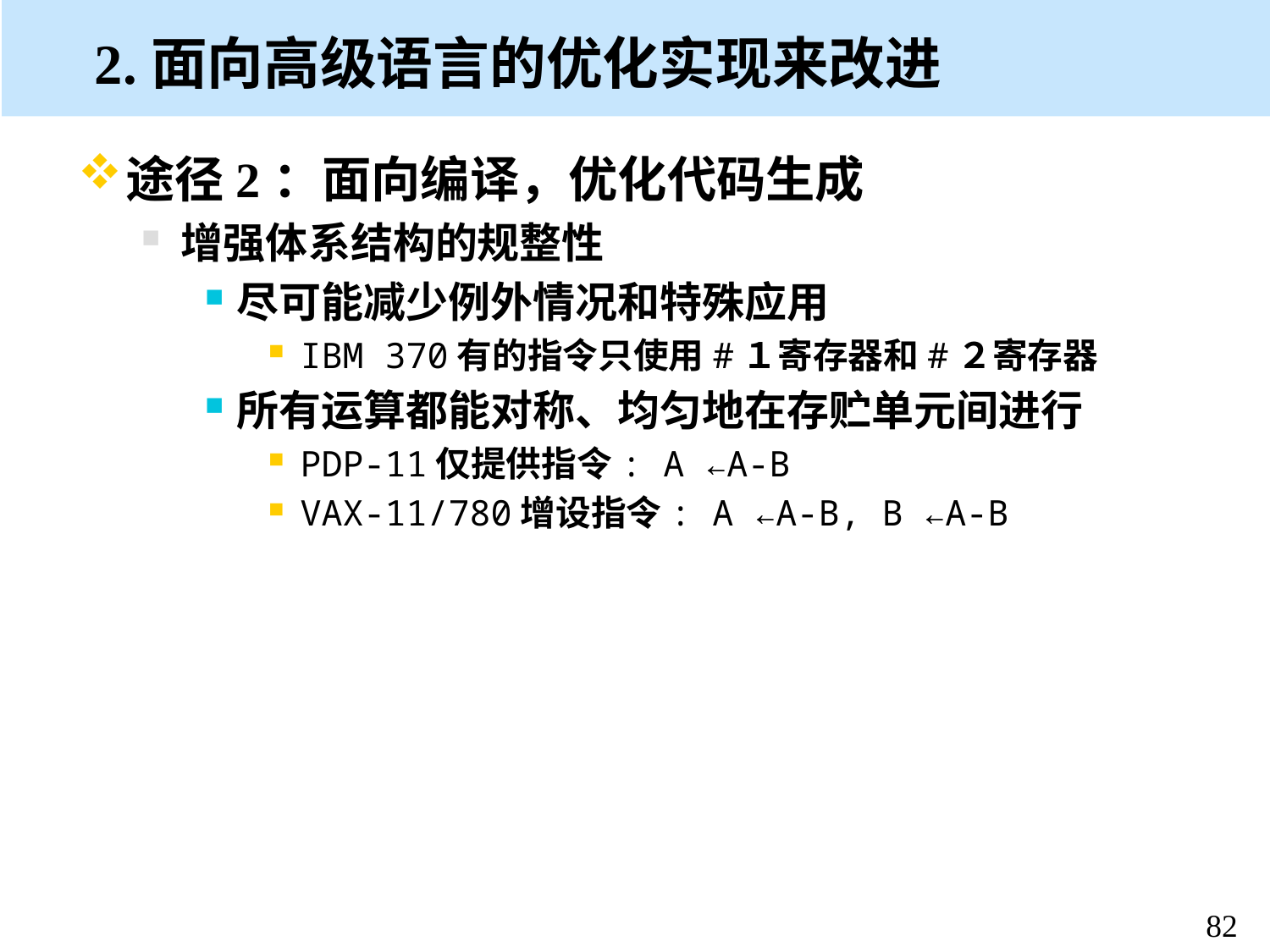

# 2.面向高级语言的优化实现来改进
途径2：面向编译，优化代码生成
增强体系结构的规整性
尽可能减少例外情况和特殊应用
IBM 370有的指令只使用#１寄存器和#２寄存器
所有运算都能对称、均匀地在存贮单元间进行
PDP-11仅提供指令: A ←A-B
VAX-11/780增设指令: A ←A-B, B ←A-B